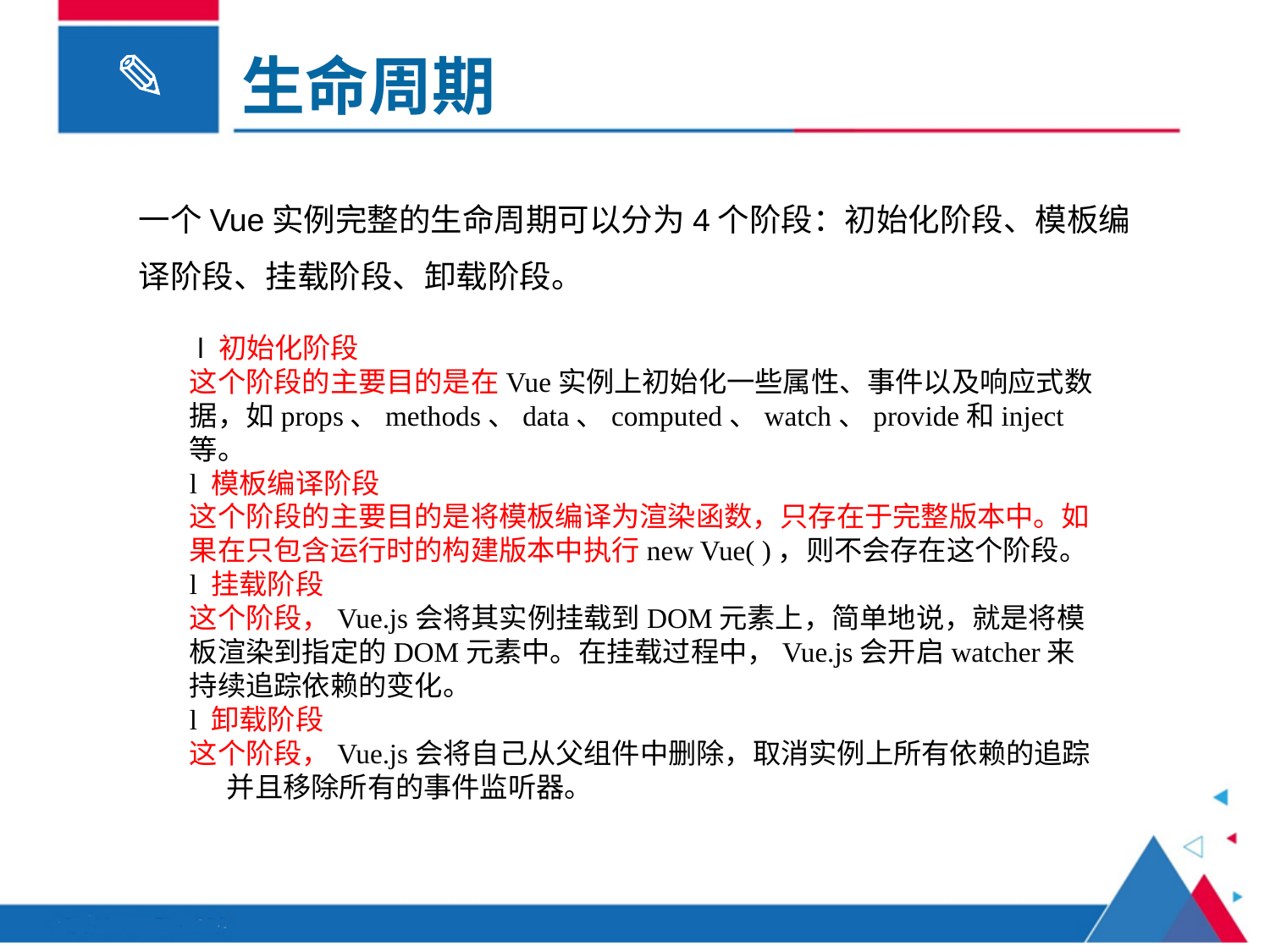

生命周期
一个Vue实例完整的生命周期可以分为4个阶段：初始化阶段、模板编译阶段、挂载阶段、卸载阶段。
组件示例
知识点概述
 l 初始化阶段这个阶段的主要目的是在Vue实例上初始化一些属性、事件以及响应式数据，如props、methods、data、computed、watch、provide和inject等。l 模板编译阶段这个阶段的主要目的是将模板编译为渲染函数，只存在于完整版本中。如果在只包含运行时的构建版本中执行new Vue( )，则不会存在这个阶段。l 挂载阶段这个阶段，Vue.js会将其实例挂载到DOM元素上，简单地说，就是将模板渲染到指定的DOM元素中。在挂载过程中，Vue.js会开启watcher来持续追踪依赖的变化。l 卸载阶段这个阶段，Vue.js会将自己从父组件中删除，取消实例上所有依赖的追踪并且移除所有的事件监听器。